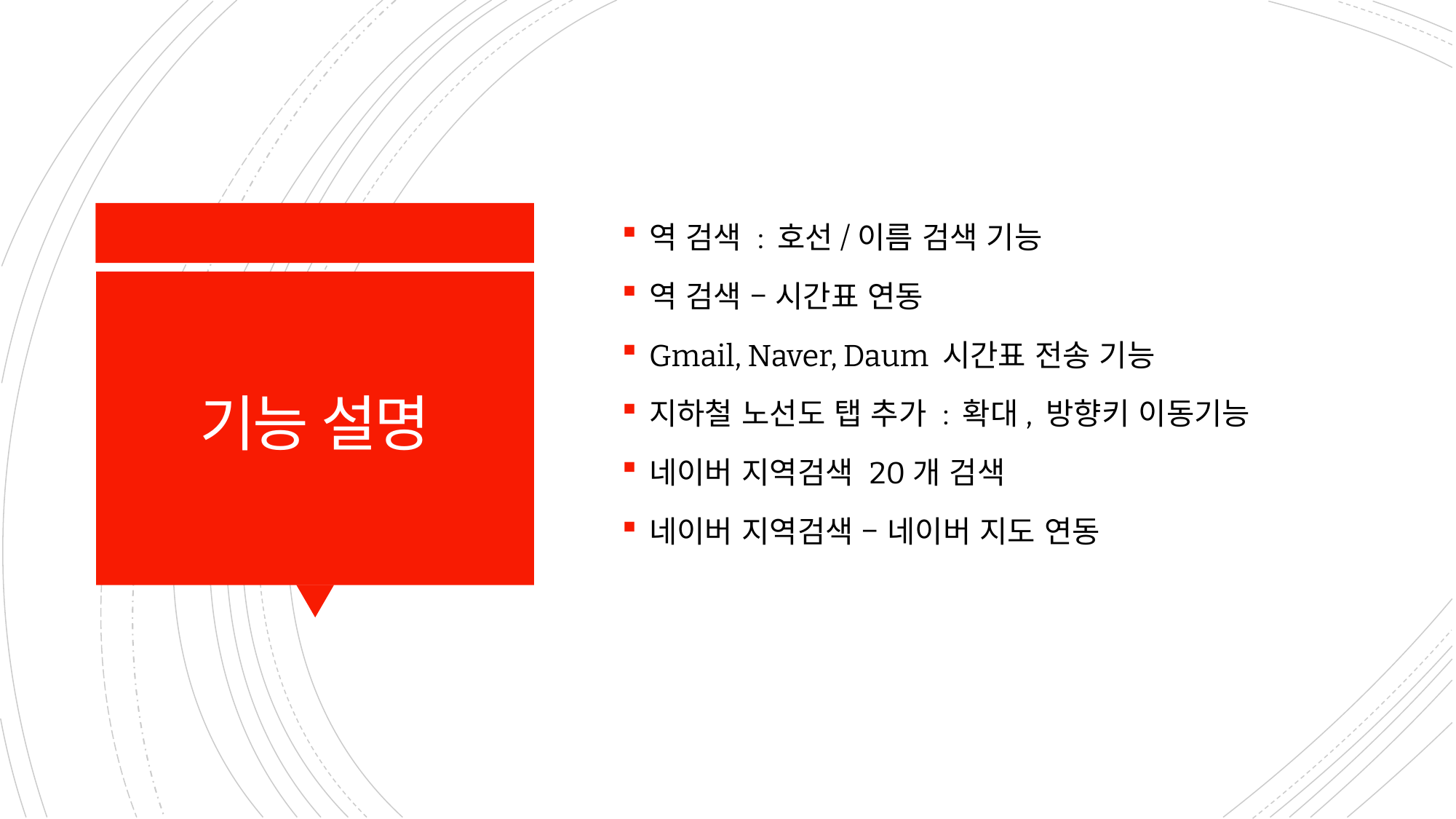

역 검색 : 호선/이름 검색 기능
역 검색 – 시간표 연동
Gmail, Naver, Daum 시간표 전송 기능
지하철 노선도 탭 추가 : 확대, 방향키 이동기능
네이버 지역검색 20개 검색
네이버 지역검색 – 네이버 지도 연동

# 기능 설명